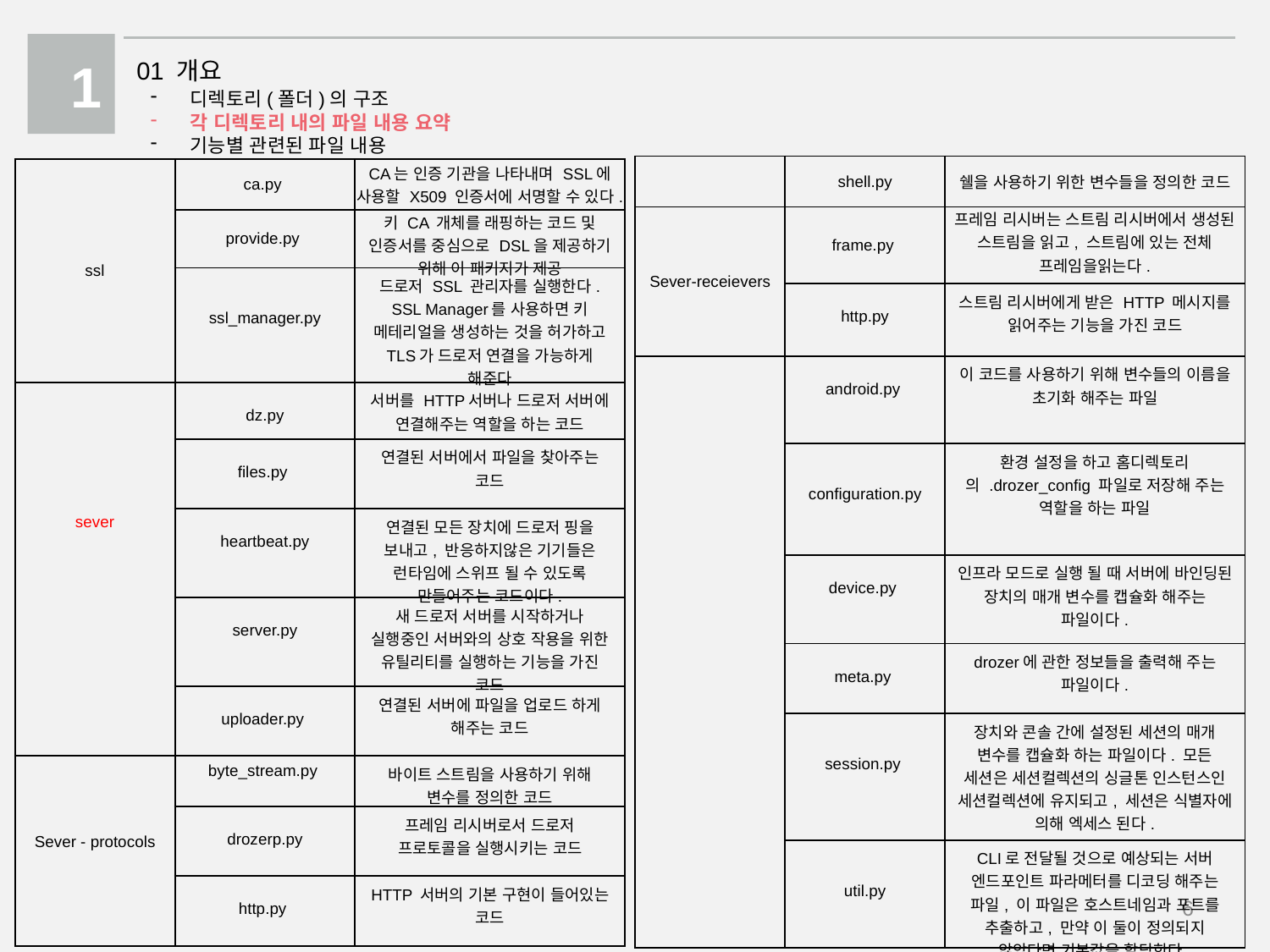

1
01 개요
디렉토리(폴더)의 구조
각 디렉토리 내의 파일 내용 요약
기능별 관련된 파일 내용

|  | shell.py | 쉘을 사용하기 위한 변수들을 정의한 코드 |
| --- | --- | --- |
| Sever-receievers | frame.py | 프레임 리시버는 스트림 리시버에서 생성된 스트림을 읽고, 스트림에 있는 전체 프레임을읽는다. |
|  | http.py | 스트림 리시버에게 받은 HTTP 메시지를 읽어주는 기능을 가진 코드 |
|  | android.py | 이 코드를 사용하기 위해 변수들의 이름을 초기화 해주는 파일 |
|  | configuration.py | 환경 설정을 하고 홈디렉토리의 .drozer\_config 파일로 저장해 주는 역할을 하는 파일 |
|  | device.py | 인프라 모드로 실행 될 때 서버에 바인딩된 장치의 매개 변수를 캡슐화 해주는 파일이다. |
|  | meta.py | drozer에 관한 정보들을 출력해 주는 파일이다. |
|  | session.py | 장치와 콘솔 간에 설정된 세션의 매개 변수를 캡슐화 하는 파일이다. 모든 세션은 세션컬렉션의 싱글톤 인스턴스인 세션컬렉션에 유지되고, 세션은 식별자에 의해 엑세스 된다. |
|  | util.py | CLI로 전달될 것으로 예상되는 서버 엔드포인트 파라메터를 디코딩 해주는 파일, 이 파일은 호스트네임과 포트를 추출하고, 만약 이 둘이 정의되지 않았다면 기본값을 할당한다. |
| ssl | ca.py | CA는 인증 기관을 나타내며 SSL에 사용할 X509 인증서에 서명할 수 있다. |
| --- | --- | --- |
|  | provide.py | 키 CA 개체를 래핑하는 코드 및 인증서를 중심으로 DSL을 제공하기 위해 이 패키지가 제공 |
|  | ssl\_manager.py | 드로저 SSL 관리자를 실행한다. SSL Manager를 사용하면 키 메테리얼을 생성하는 것을 허가하고 TLS가 드로저 연결을 가능하게 해준다 |
| sever | dz.py | 서버를 HTTP서버나 드로저 서버에 연결해주는 역할을 하는 코드 |
|  | files.py | 연결된 서버에서 파일을 찾아주는 코드 |
|  | heartbeat.py | 연결된 모든 장치에 드로저 핑을 보내고, 반응하지않은 기기들은 런타임에 스위프 될 수 있도록 만들어주는 코드이다. |
|  | server.py | 새 드로저 서버를 시작하거나 실행중인 서버와의 상호 작용을 위한 유틸리티를 실행하는 기능을 가진 코드 |
|  | uploader.py | 연결된 서버에 파일을 업로드 하게 해주는 코드 |
| Sever - protocols | byte\_stream.py | 바이트 스트림을 사용하기 위해 변수를 정의한 코드 |
|  | drozerp.py | 프레임 리시버로서 드로저 프로토콜을 실행시키는 코드 |
|  | http.py | HTTP 서버의 기본 구현이 들어있는 코드 |
6